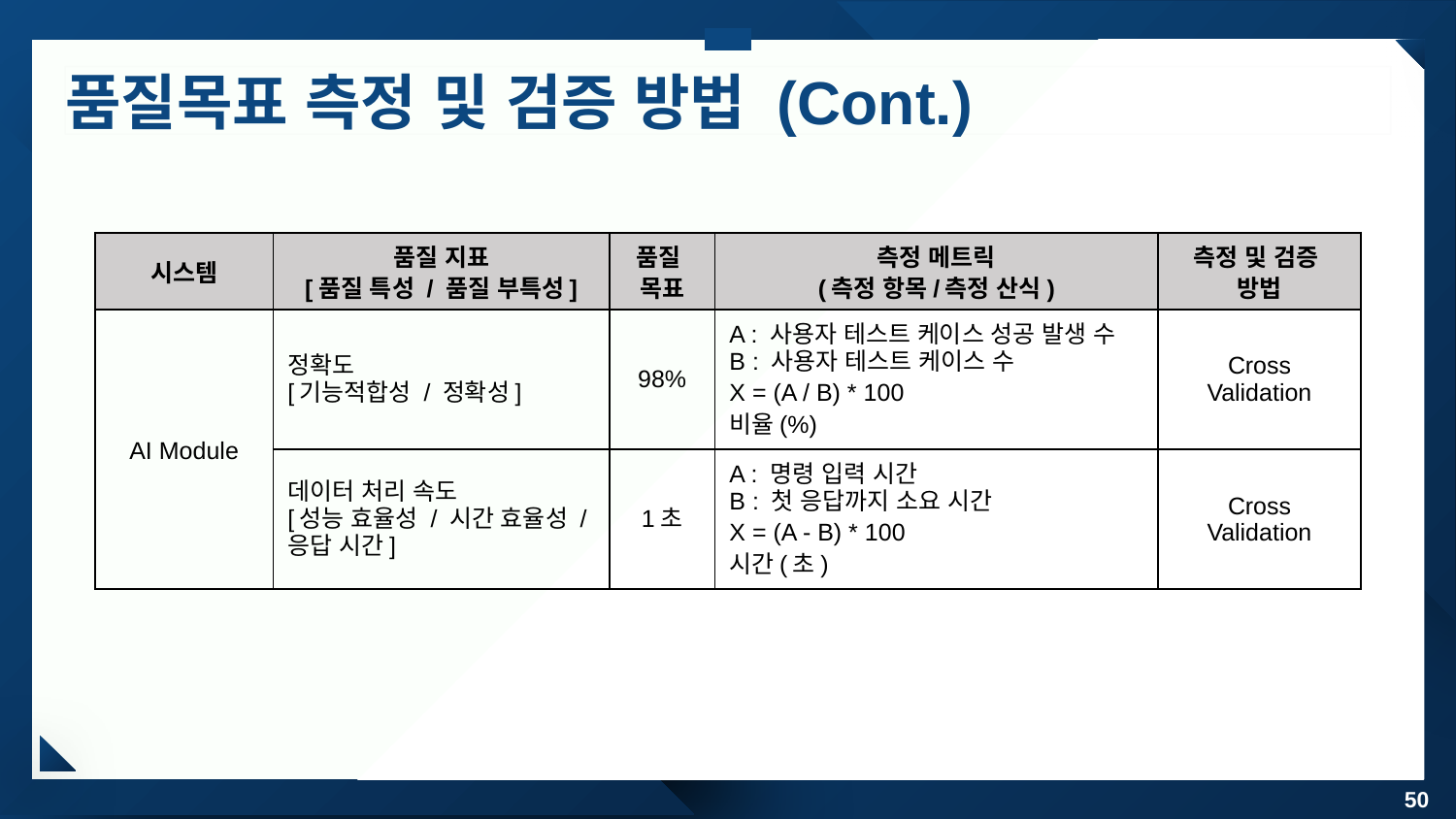

# 품질목표 측정 및 검증 방법 (Cont.)
| 시스템 | 품질 지표 [품질 특성 / 품질 부특성] | 품질 목표 | 측정 메트릭 (측정 항목/측정 산식) | 측정 및 검증 방법 |
| --- | --- | --- | --- | --- |
| AI Module | 정확도 [기능적합성 / 정확성] | 98% | A : 사용자 테스트 케이스 성공 발생 수 B : 사용자 테스트 케이스 수 X = (A / B) \* 100 비율(%) | Cross Validation |
|  | 데이터 처리 속도 [성능 효율성 / 시간 효율성 / 응답 시간] | 1초 | A : 명령 입력 시간 B : 첫 응답까지 소요 시간 X = (A - B) \* 100 시간(초) | Cross Validation |
50